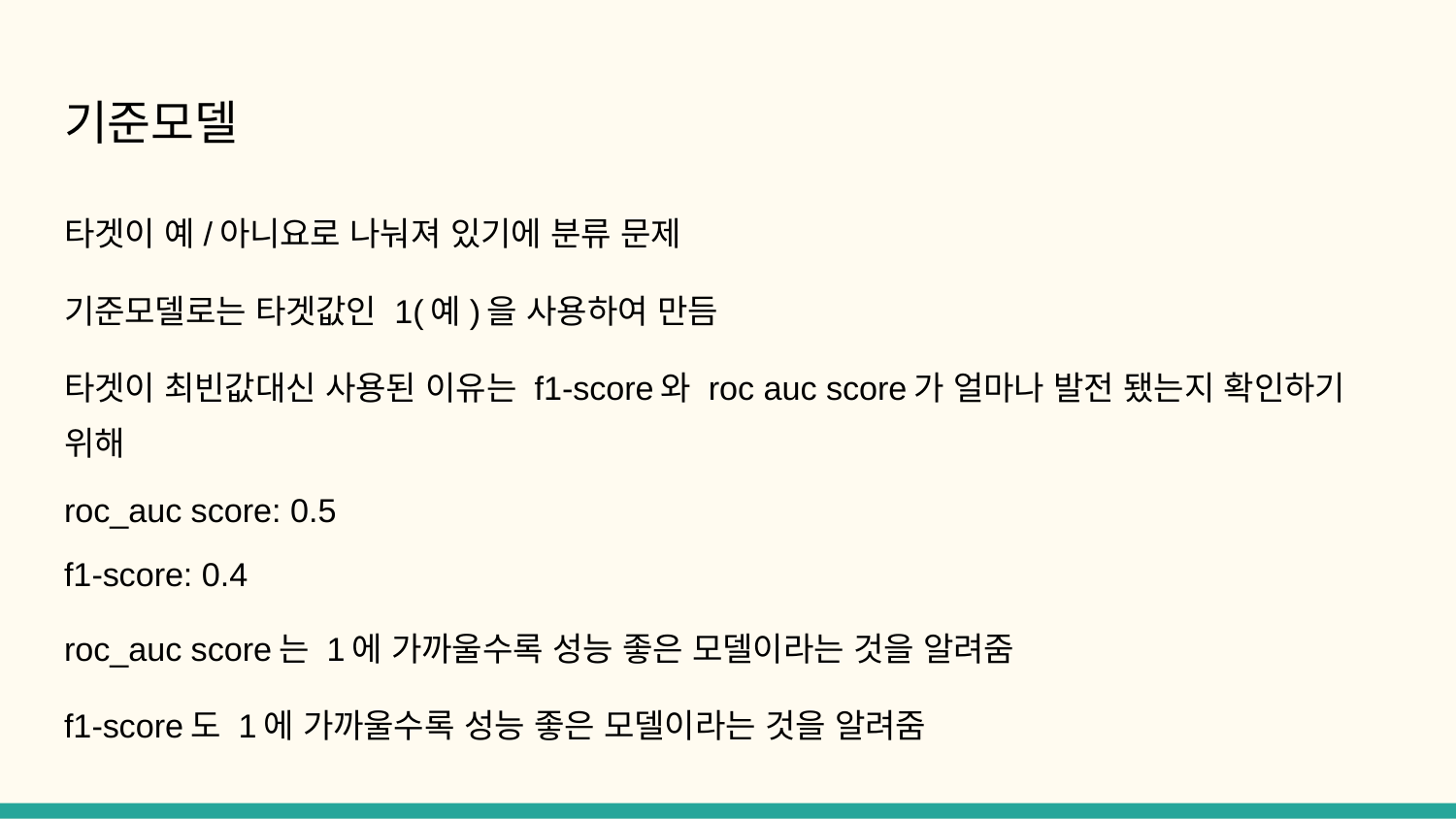

# 기준모델
타겟이 예/아니요로 나눠져 있기에 분류 문제
기준모델로는 타겟값인 1(예)을 사용하여 만듬
타겟이 최빈값대신 사용된 이유는 f1-score와 roc auc score가 얼마나 발전 됐는지 확인하기 위해
roc_auc score: 0.5
f1-score: 0.4
roc_auc score는 1에 가까울수록 성능 좋은 모델이라는 것을 알려줌
f1-score도 1에 가까울수록 성능 좋은 모델이라는 것을 알려줌